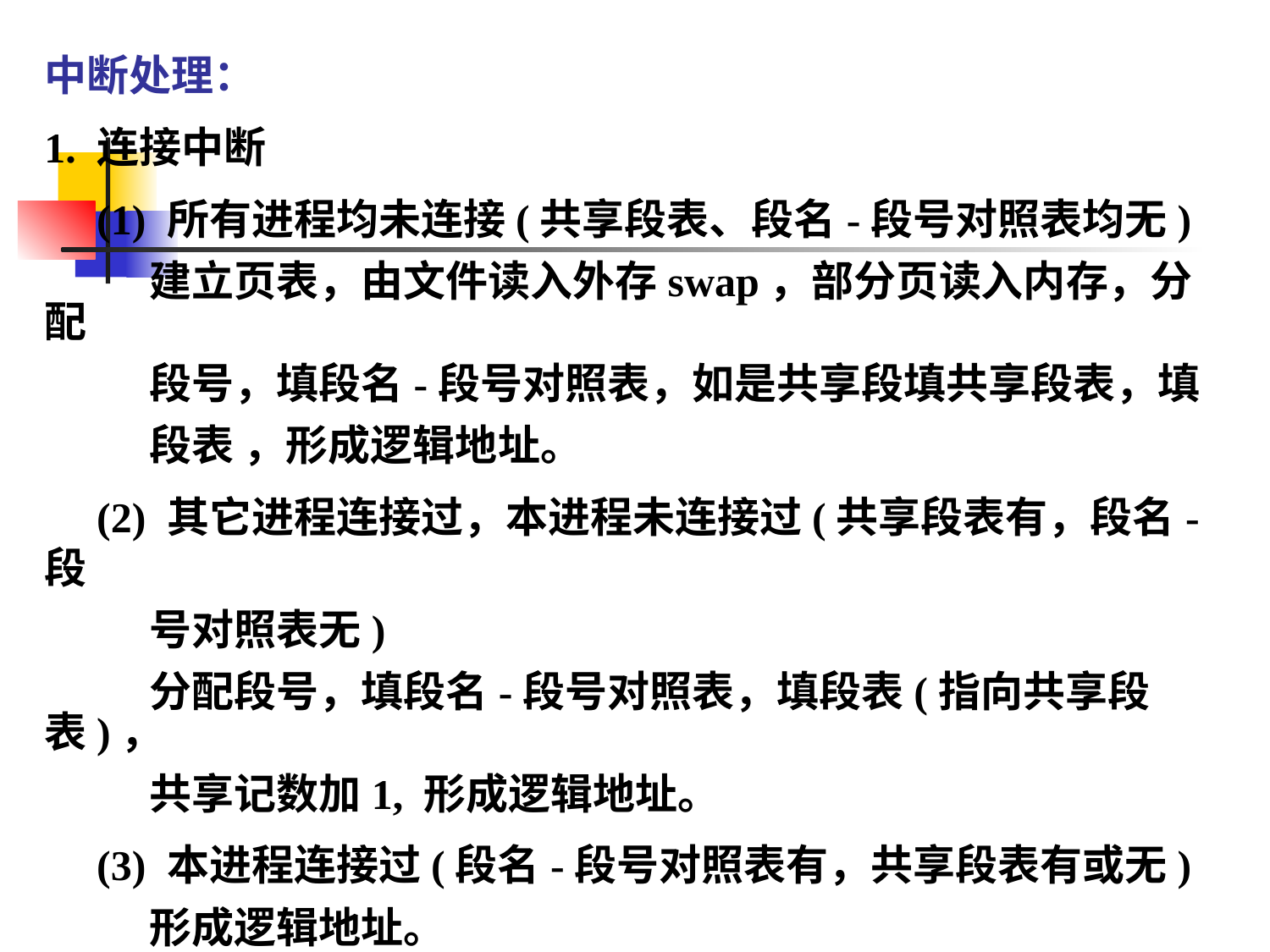

中断处理：
1. 连接中断
　(1) 所有进程均未连接(共享段表、段名-段号对照表均无)
          建立页表，由文件读入外存swap，部分页读入内存，分配
          段号，填段名-段号对照表，如是共享段填共享段表，填
          段表 ，形成逻辑地址。
　(2) 其它进程连接过，本进程未连接过(共享段表有，段名-段
          号对照表无)
          分配段号，填段名-段号对照表，填段表(指向共享段表)，
          共享记数加1, 形成逻辑地址。
　(3) 本进程连接过(段名-段号对照表有，共享段表有或无)
          形成逻辑地址。